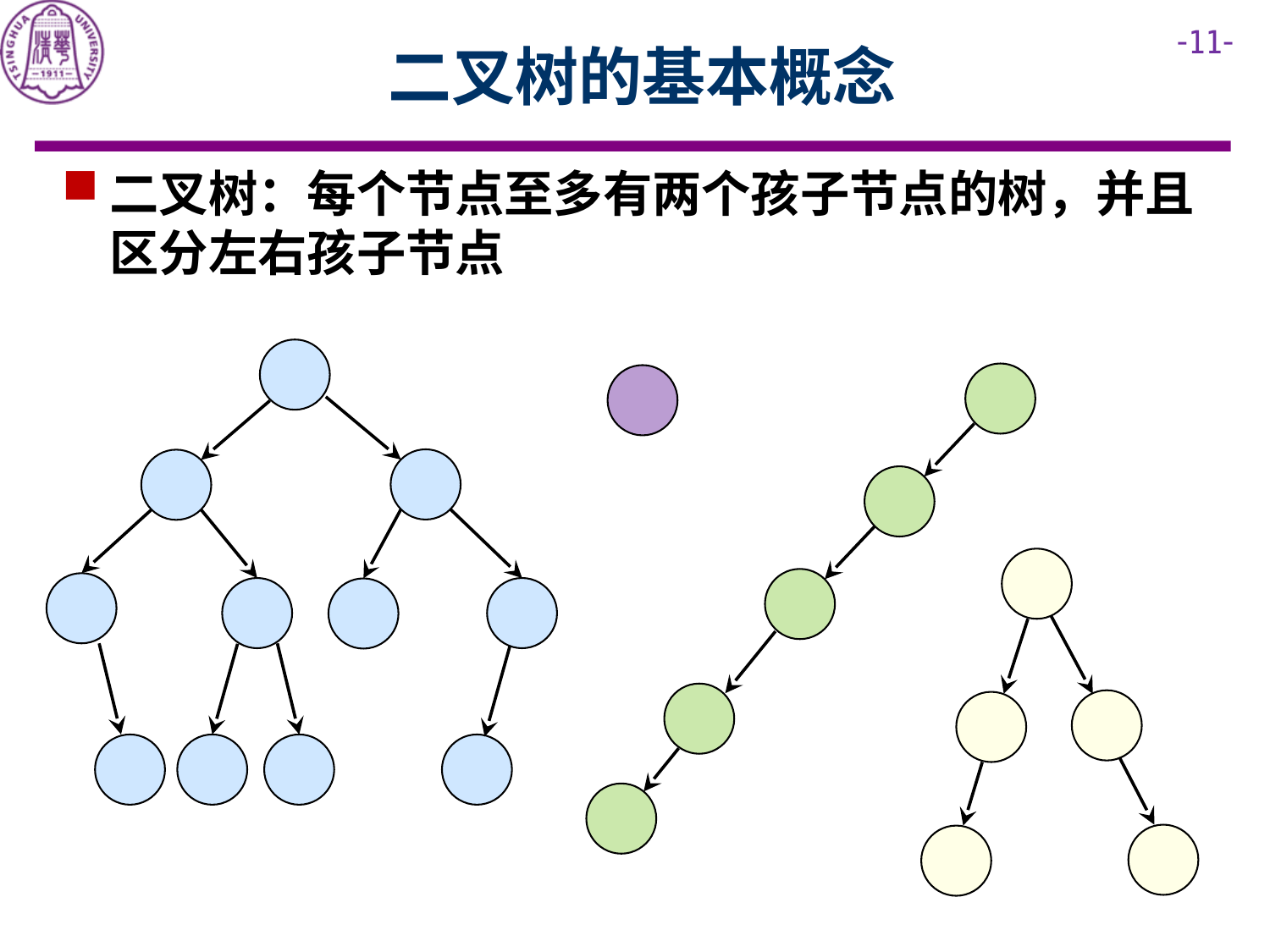

# 二叉树的基本概念
二叉树：每个节点至多有两个孩子节点的树，并且区分左右孩子节点